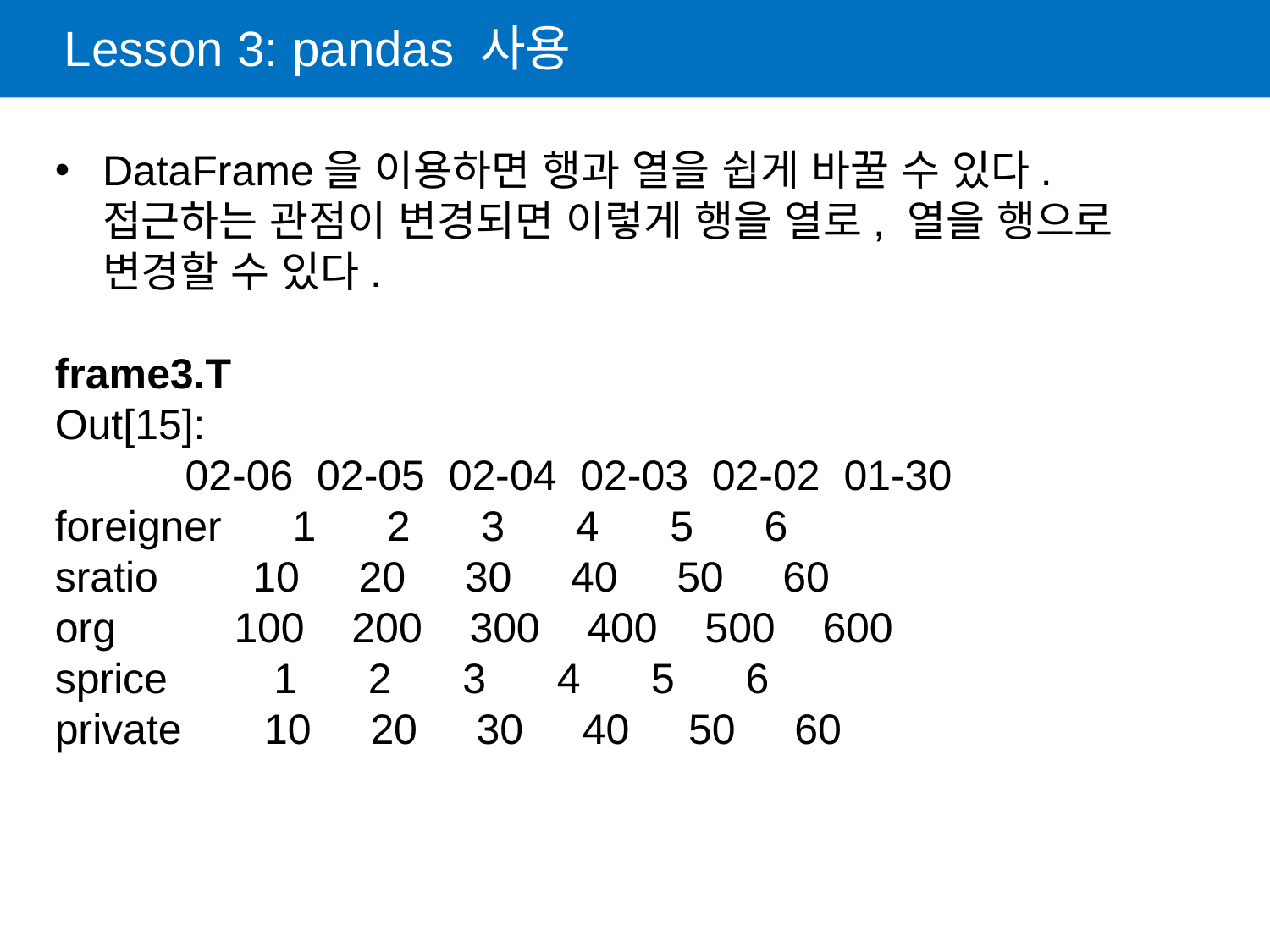

# Lesson 3: pandas 사용
DataFrame을 이용하면 행과 열을 쉽게 바꿀 수 있다. 접근하는 관점이 변경되면 이렇게 행을 열로, 열을 행으로 변경할 수 있다.

frame3.T
Out[15]:
           02-06  02-05  02-04  02-03  02-02  01-30
foreigner      1      2      3      4      5      6
sratio        10     20     30     40     50     60
org          100    200    300    400    500    600
sprice         1      2      3      4      5      6
private       10     20     30     40     50     60